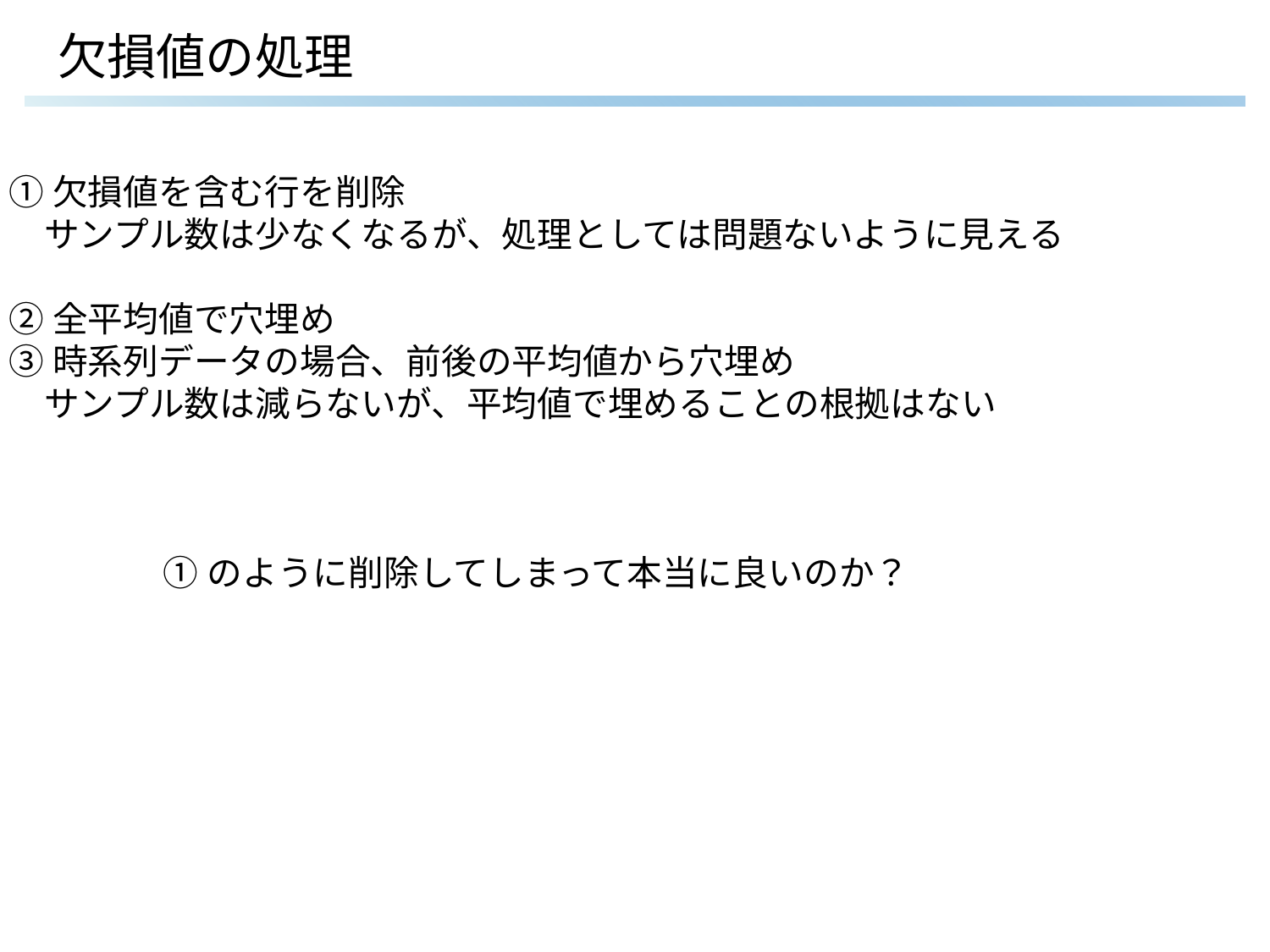

# 欠損値の処理
①欠損値を含む行を削除
　サンプル数は少なくなるが、処理としては問題ないように見える

②全平均値で穴埋め
③時系列データの場合、前後の平均値から穴埋め
　サンプル数は減らないが、平均値で埋めることの根拠はない

①のように削除してしまって本当に良いのか？